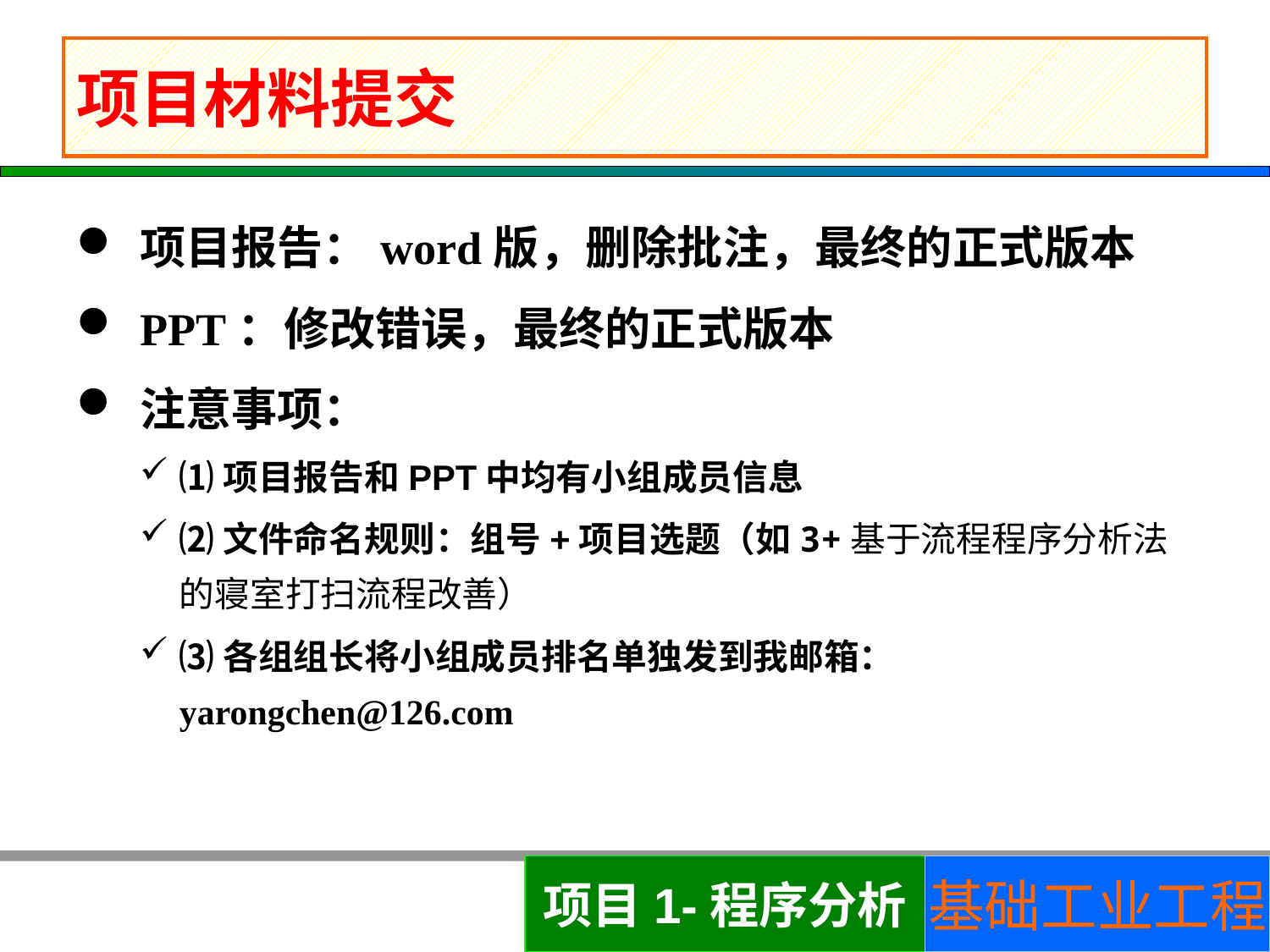

# 项目材料提交
项目报告：word版，删除批注，最终的正式版本
PPT：修改错误，最终的正式版本
注意事项：
⑴项目报告和PPT中均有小组成员信息
⑵文件命名规则：组号+项目选题（如3+基于流程程序分析法的寝室打扫流程改善）
⑶各组组长将小组成员排名单独发到我邮箱：yarongchen@126.com